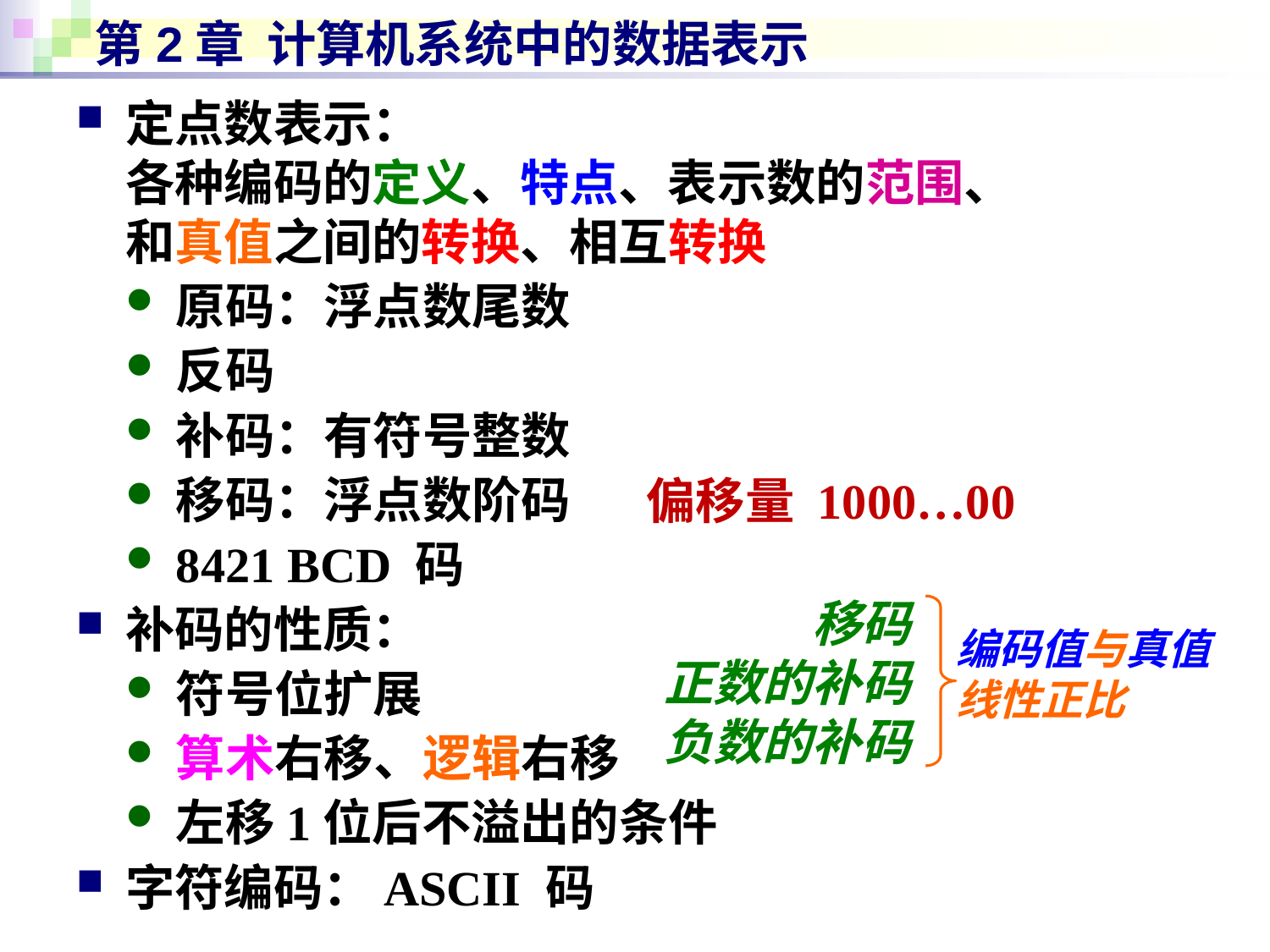

# 第2章  计算机系统中的数据表示
定点数表示：
各种编码的定义、特点、表示数的范围、
和真值之间的转换、相互转换
原码：浮点数尾数
反码
补码：有符号整数
移码：浮点数阶码
8421 BCD 码
补码的性质：
符号位扩展
算术右移、逻辑右移
左移1位后不溢出的条件
字符编码：ASCII 码
偏移量 1000…00
移码
正数的补码
负数的补码

编码值与真值
线性正比
10